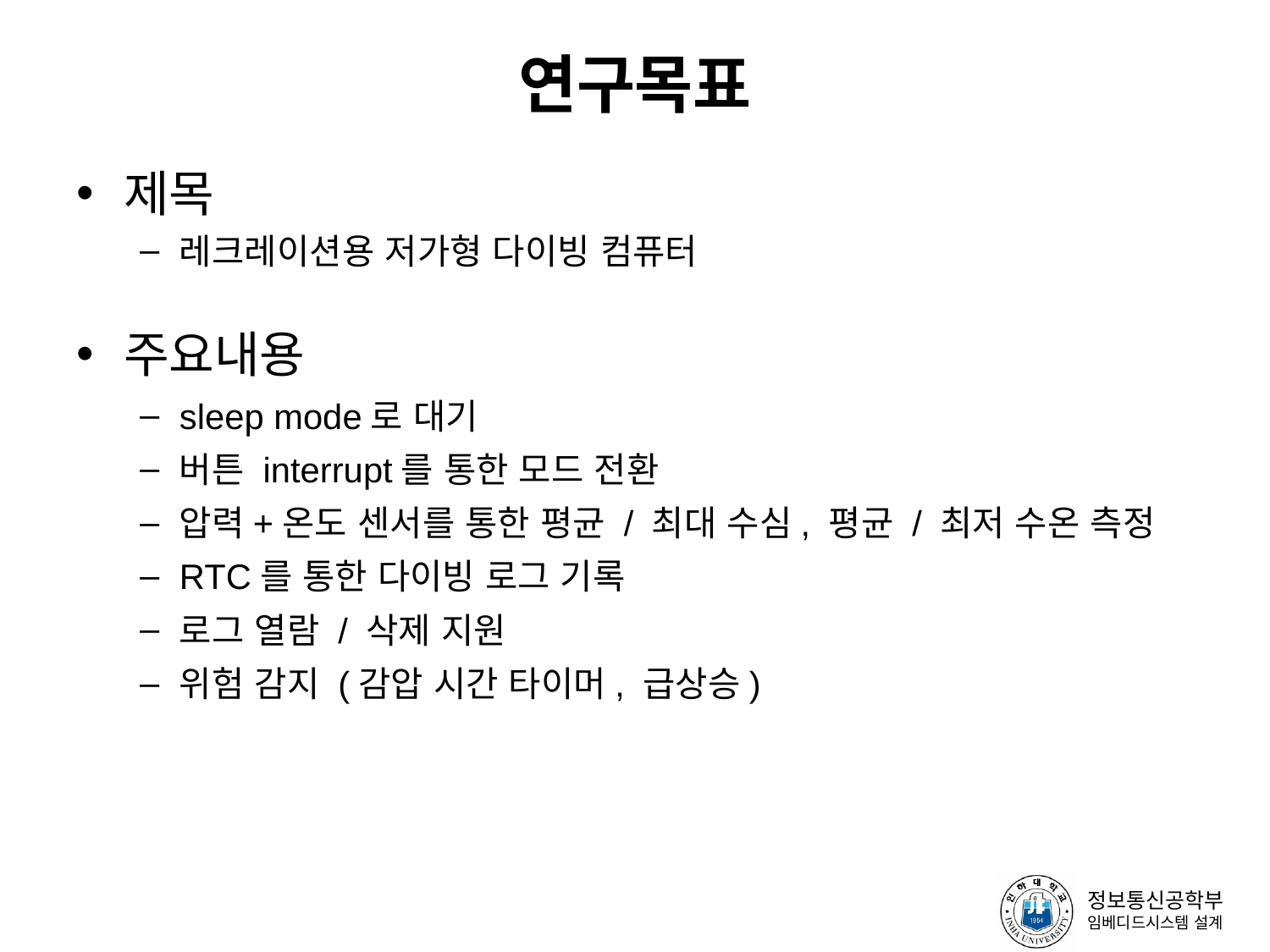

# 연구목표
제목
레크레이션용 저가형 다이빙 컴퓨터
주요내용
sleep mode로 대기
버튼 interrupt를 통한 모드 전환
압력+온도 센서를 통한 평균 / 최대 수심, 평균 / 최저 수온 측정
RTC를 통한 다이빙 로그 기록
로그 열람 / 삭제 지원
위험 감지 (감압 시간 타이머, 급상승)